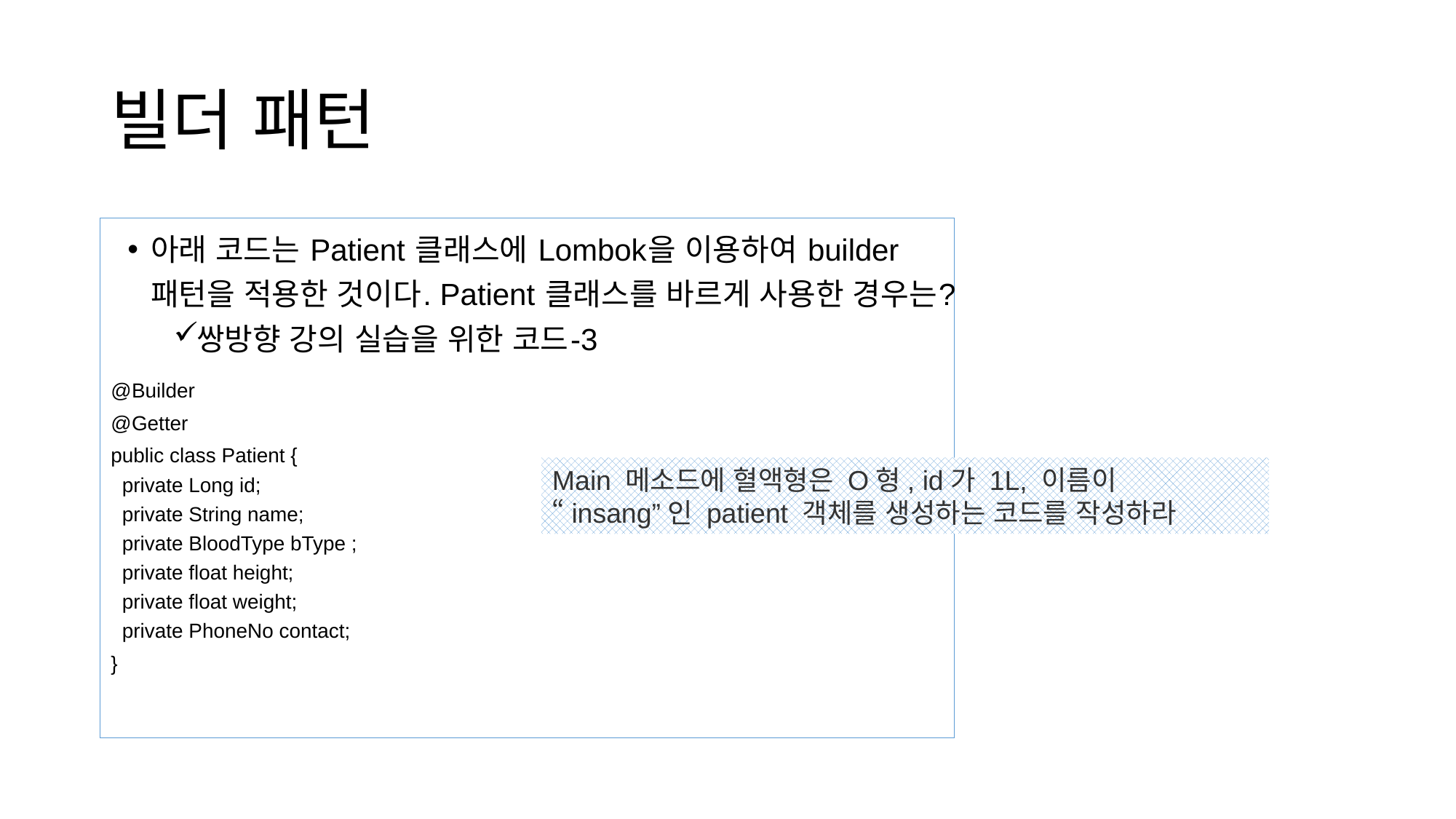

# 빌더 패턴
아래 코드는 Patient 클래스에 Lombok을 이용하여 builder 패턴을 적용한 것이다. Patient 클래스를 바르게 사용한 경우는?
쌍방향 강의 실습을 위한 코드-3

@Builder
@Getter
public class Patient {
  private Long id; 
  private String name; 
  private BloodType bType ;
  private float height;
  private float weight;
  private PhoneNo contact;
}

Main 메소드에 혈액형은 O형, id가 1L, 이름이 “insang”인 patient 객체를 생성하는 코드를 작성하라